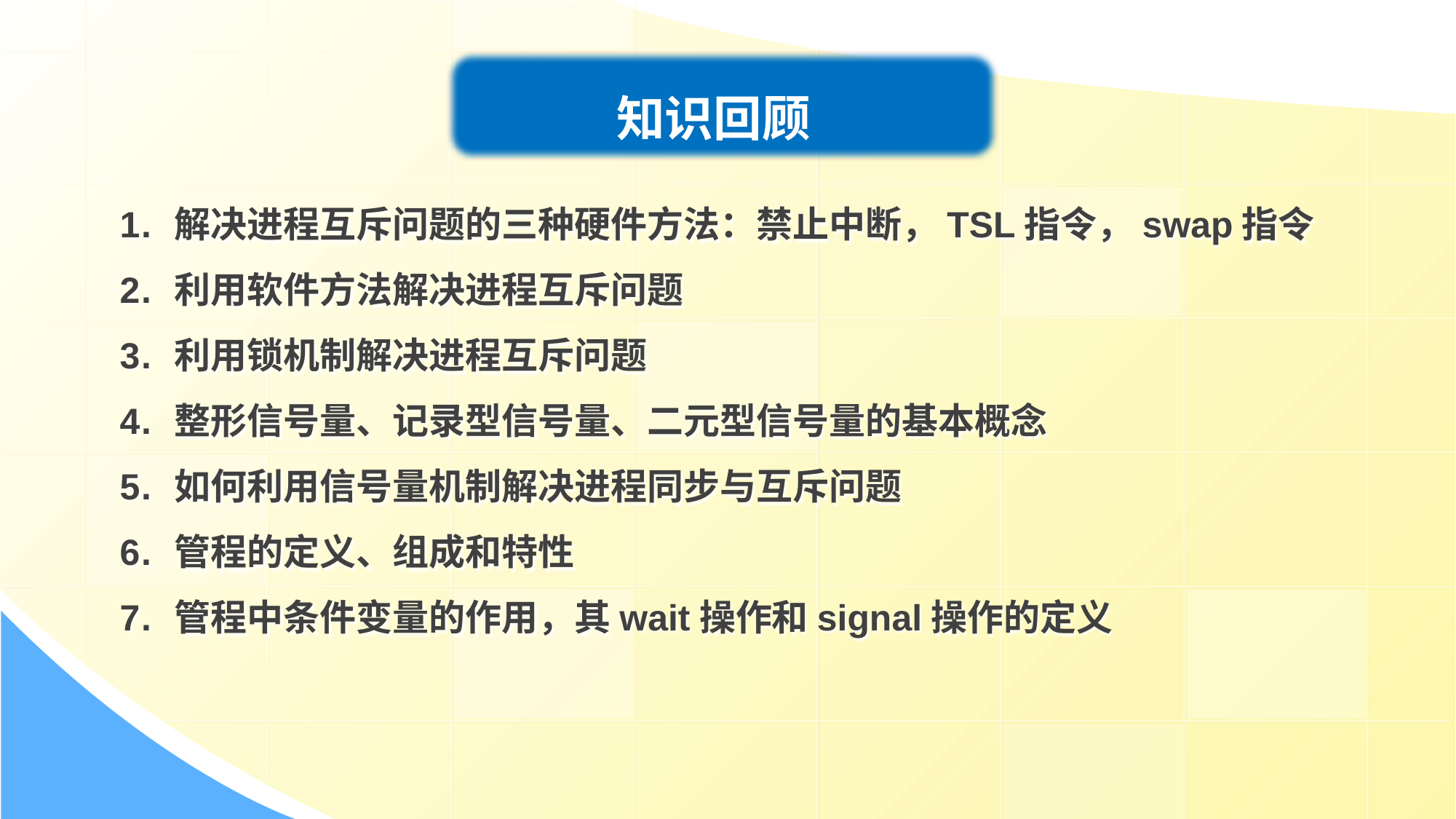

知识回顾
解决进程互斥问题的三种硬件方法：禁止中断，TSL指令，swap指令
利用软件方法解决进程互斥问题
利用锁机制解决进程互斥问题
整形信号量、记录型信号量、二元型信号量的基本概念
如何利用信号量机制解决进程同步与互斥问题
管程的定义、组成和特性
管程中条件变量的作用，其wait操作和signal操作的定义